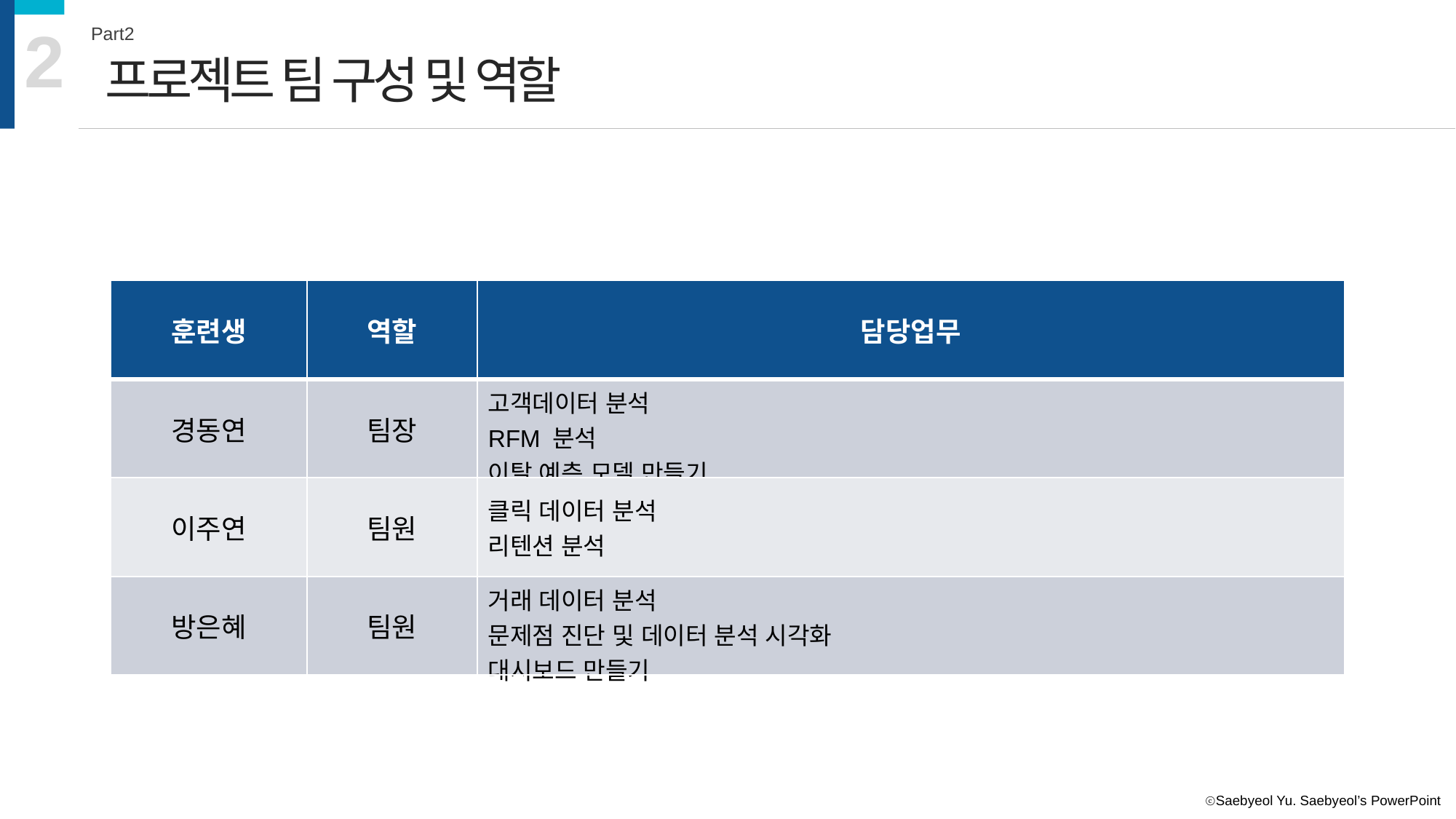

2
Part2
프로젝트 팀 구성 및 역할
| 훈련생 | 역할 | 담당업무 |
| --- | --- | --- |
| 경동연 | 팀장 | 고객데이터 분석 RFM 분석 이탈 예측 모델 만들기 |
| 이주연 | 팀원 | 클릭 데이터 분석 리텐션 분석 |
| 방은혜 | 팀원 | 거래 데이터 분석 문제점 진단 및 데이터 분석 시각화 대시보드 만들기 |